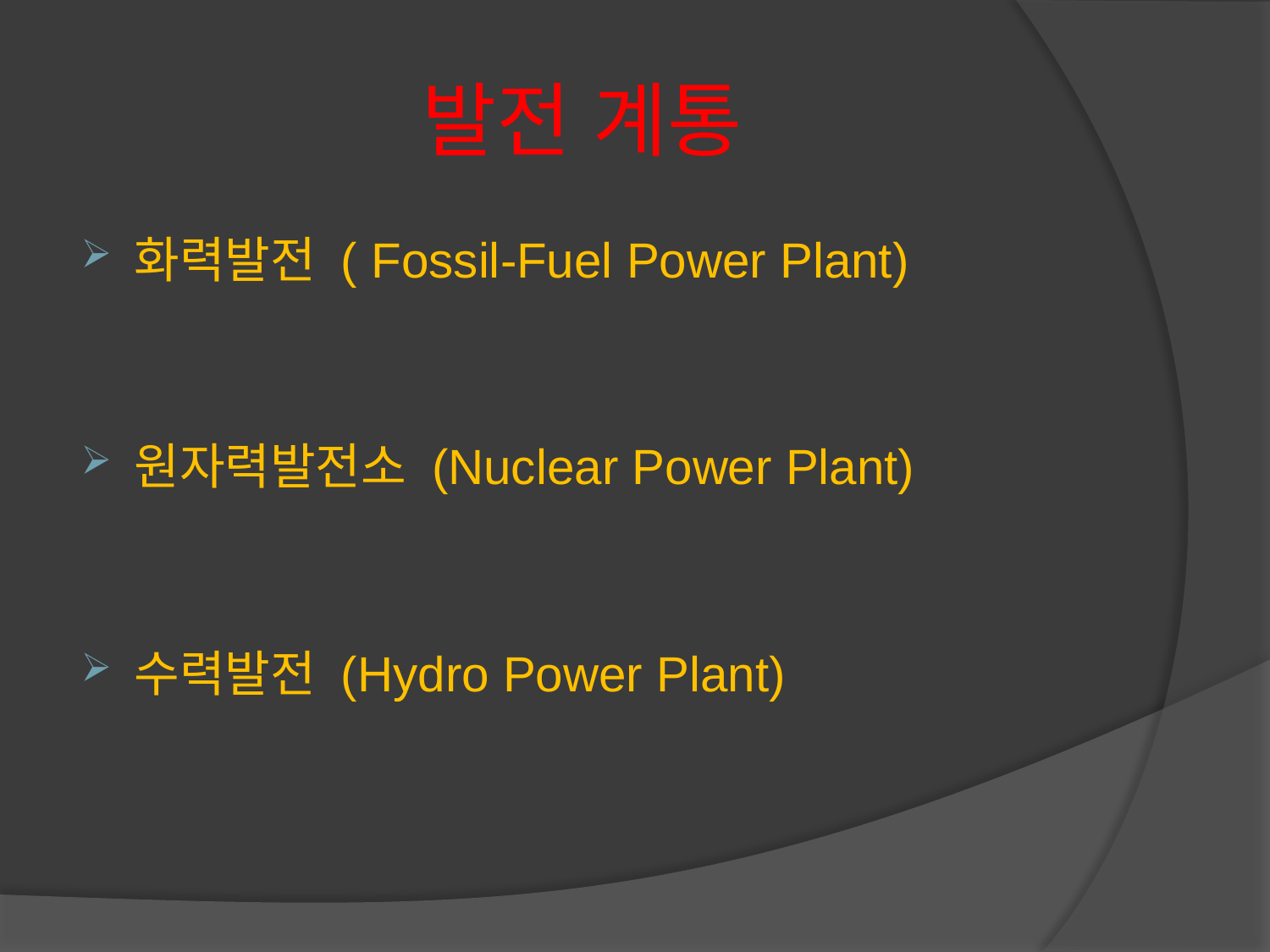

# 발전 계통
화력발전 ( Fossil-Fuel Power Plant)

원자력발전소 (Nuclear Power Plant)

수력발전 (Hydro Power Plant)